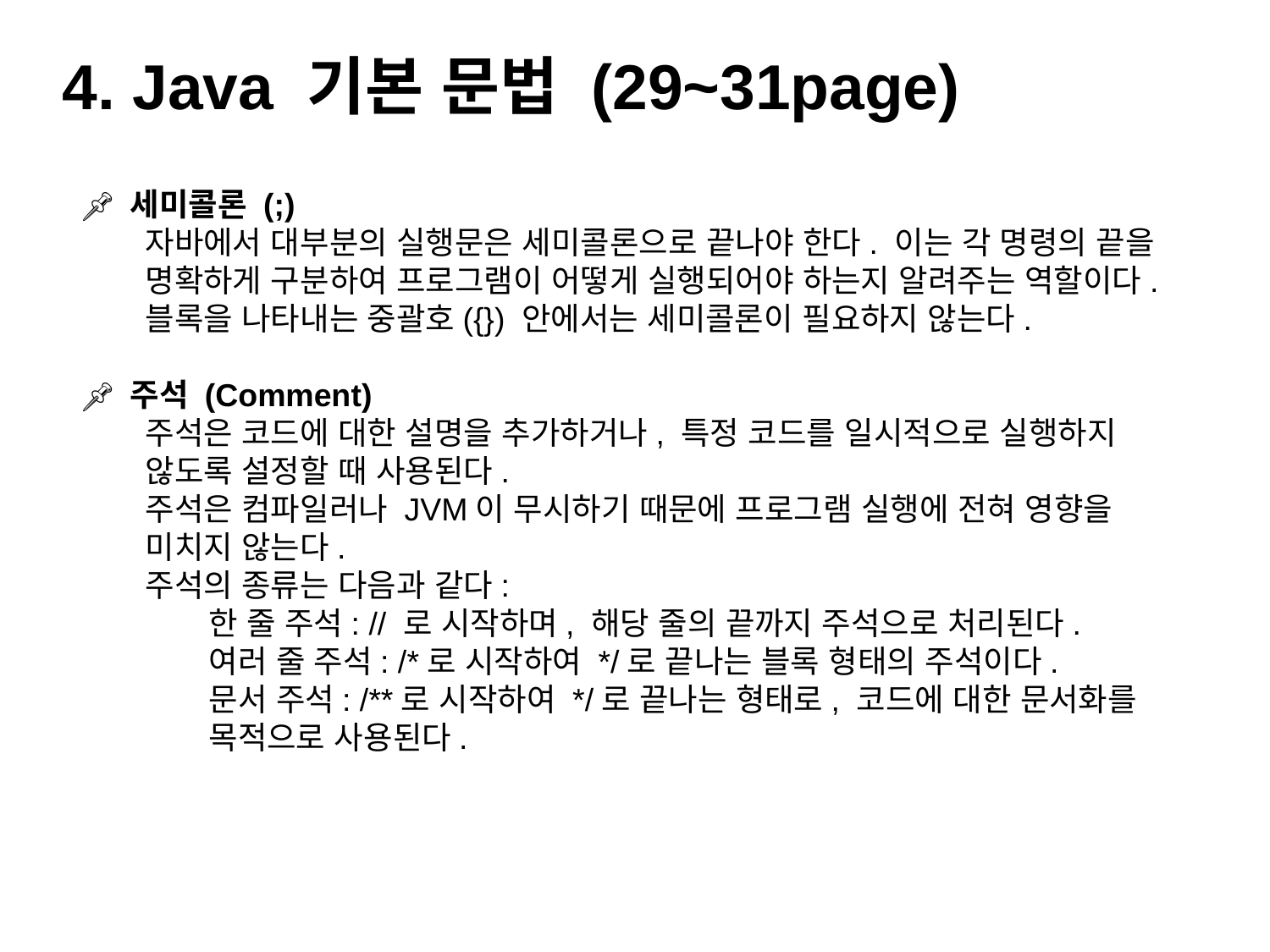

4. Java 기본 문법 (29~31page)

📌 세미콜론 (;)
자바에서 대부분의 실행문은 세미콜론으로 끝나야 한다. 이는 각 명령의 끝을 명확하게 구분하여 프로그램이 어떻게 실행되어야 하는지 알려주는 역할이다.
블록을 나타내는 중괄호({}) 안에서는 세미콜론이 필요하지 않는다.

📌 주석 (Comment)
주석은 코드에 대한 설명을 추가하거나, 특정 코드를 일시적으로 실행하지 않도록 설정할 때 사용된다.
주석은 컴파일러나 JVM이 무시하기 때문에 프로그램 실행에 전혀 영향을 미치지 않는다.
주석의 종류는 다음과 같다:
한 줄 주석: // 로 시작하며, 해당 줄의 끝까지 주석으로 처리된다.
여러 줄 주석: /*로 시작하여 */로 끝나는 블록 형태의 주석이다.
문서 주석: /**로 시작하여 */로 끝나는 형태로, 코드에 대한 문서화를 목적으로 사용된다.